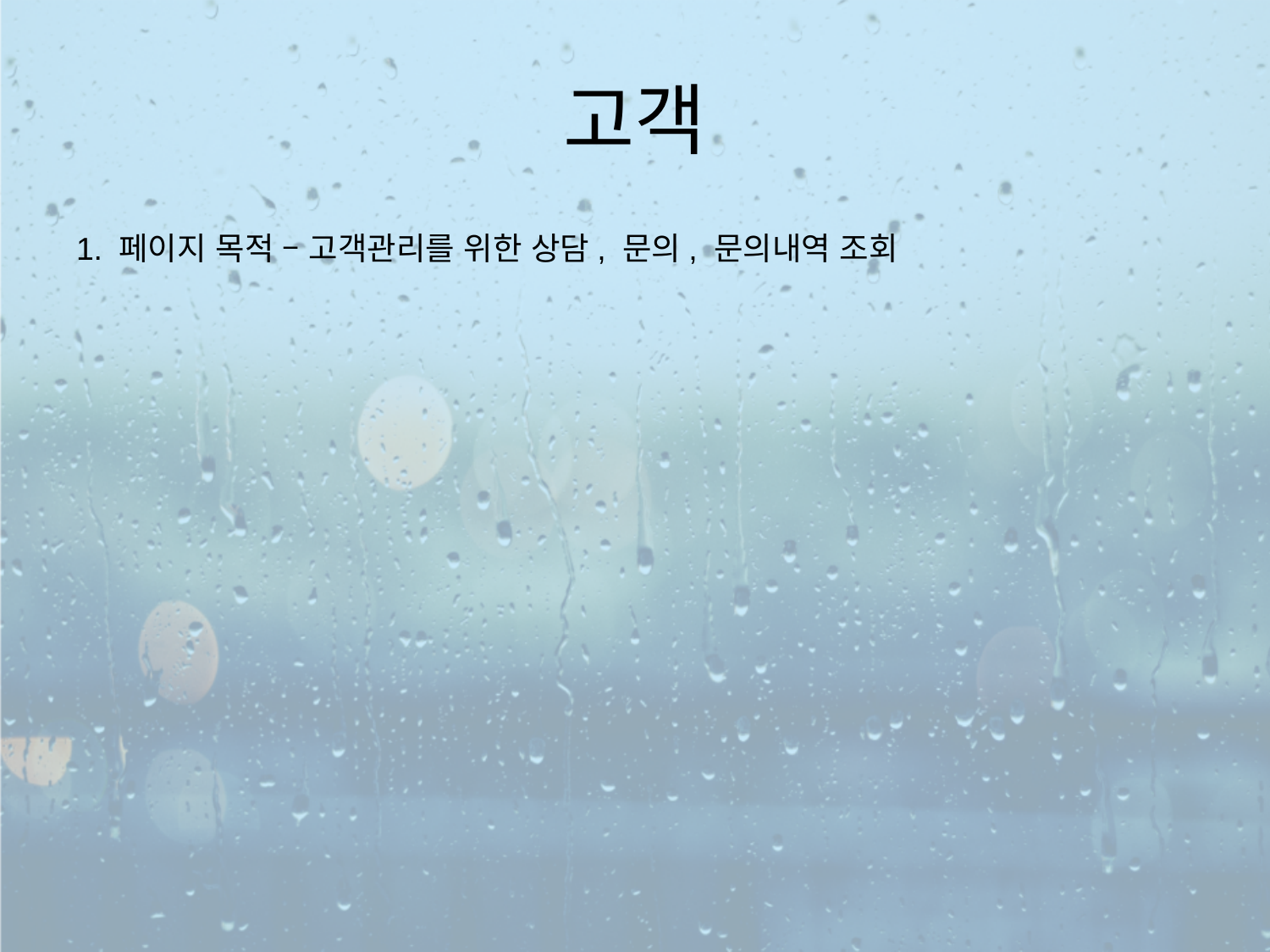

# 고객
1. 페이지 목적 – 고객관리를 위한 상담, 문의, 문의내역 조회